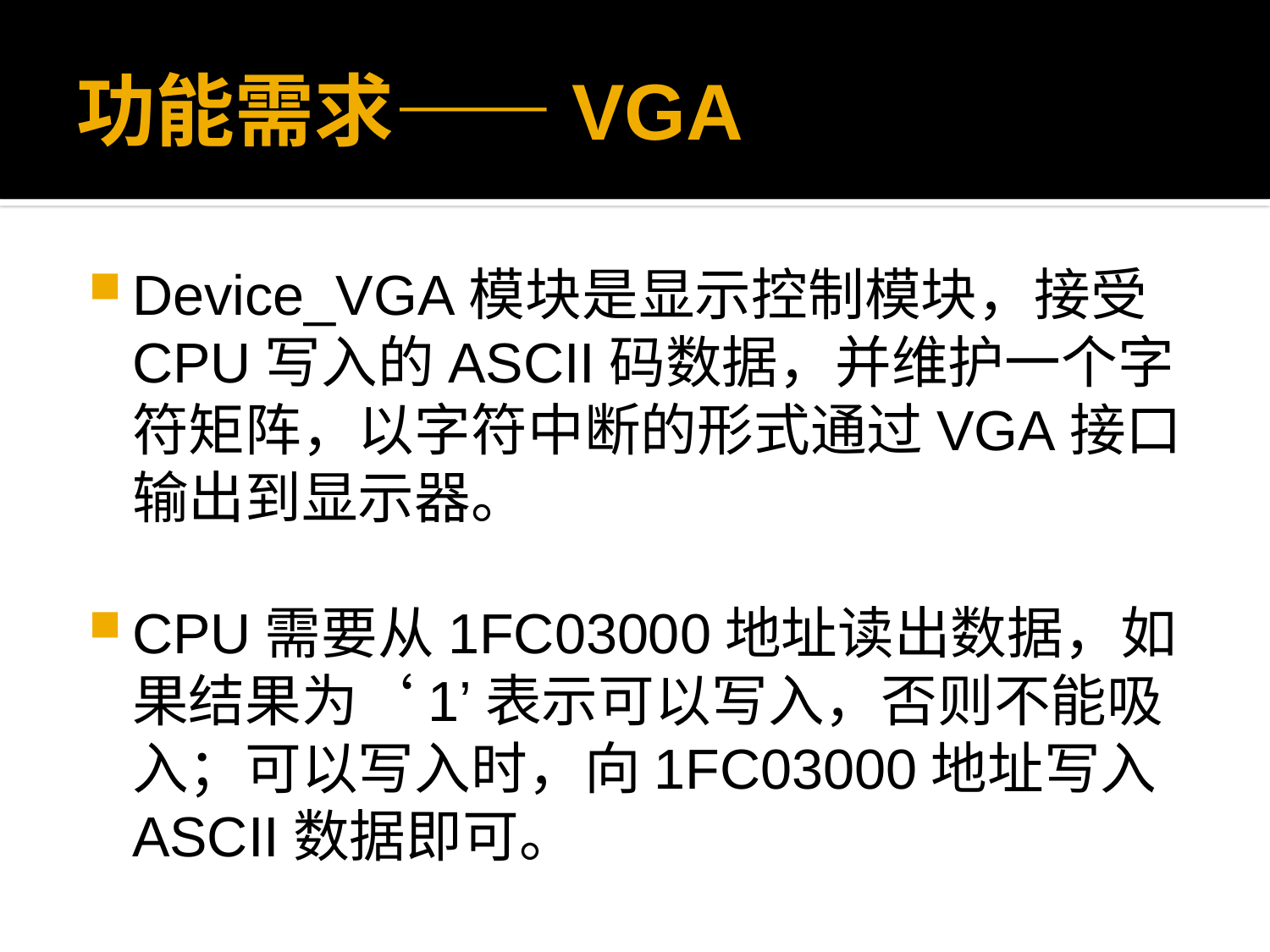

# 功能需求——VGA
Device_VGA模块是显示控制模块，接受CPU写入的ASCII码数据，并维护一个字符矩阵，以字符中断的形式通过VGA接口输出到显示器。

CPU需要从1FC03000地址读出数据，如果结果为‘1’表示可以写入，否则不能吸入；可以写入时，向1FC03000地址写入ASCII数据即可。